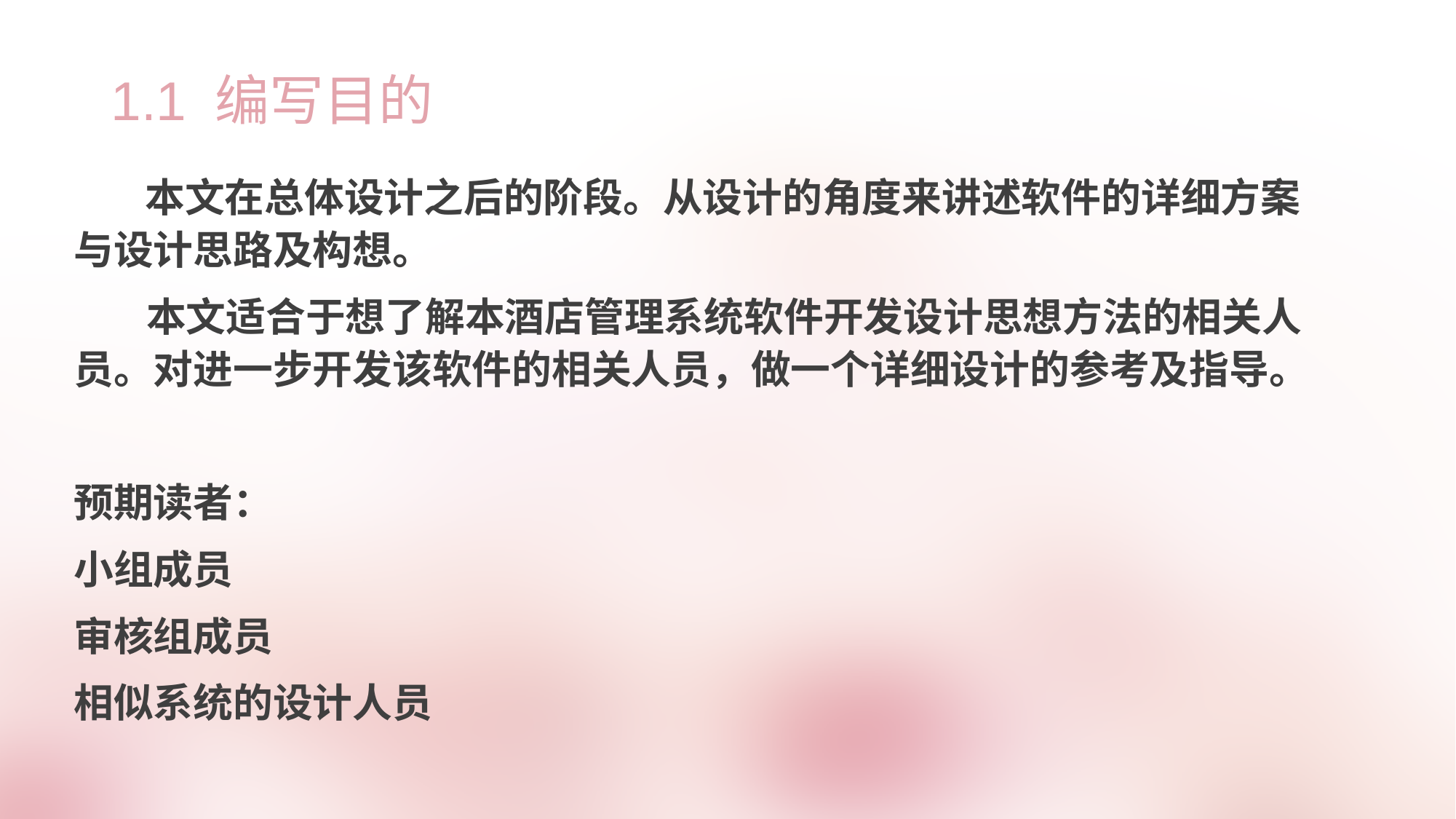

# 1.1 编写目的
       本文在总体设计之后的阶段。从设计的角度来讲述软件的详细方案与设计思路及构想。
       本文适合于想了解本酒店管理系统软件开发设计思想方法的相关人员。对进一步开发该软件的相关人员，做一个详细设计的参考及指导。

预期读者：
小组成员
审核组成员
相似系统的设计人员